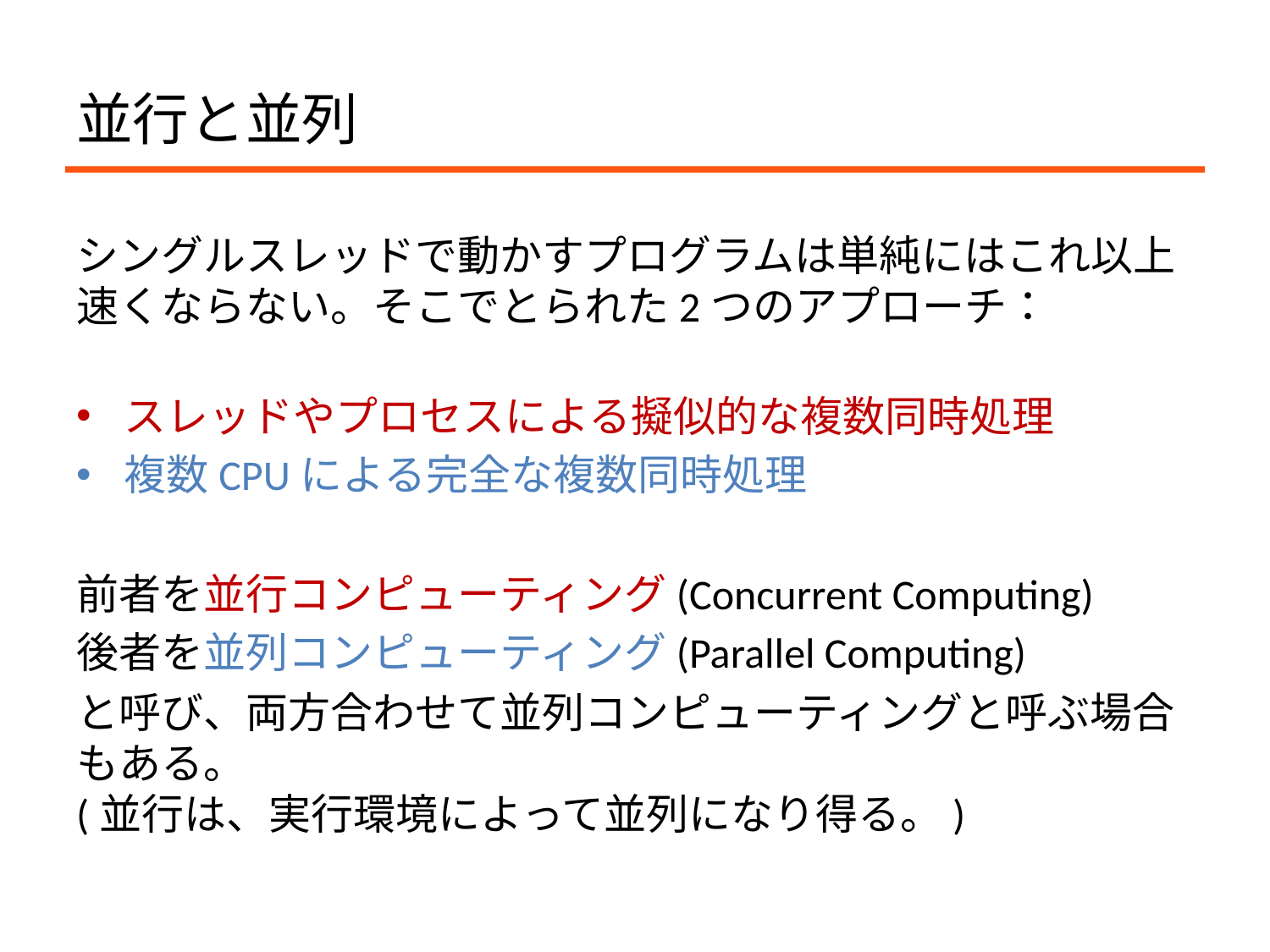

# 並行と並列
シングルスレッドで動かすプログラムは単純にはこれ以上速くならない。そこでとられた2つのアプローチ：
スレッドやプロセスによる擬似的な複数同時処理
複数CPUによる完全な複数同時処理

前者を並行コンピューティング(Concurrent Computing)
後者を並列コンピューティング(Parallel Computing)
と呼び、両方合わせて並列コンピューティングと呼ぶ場合もある。
(並行は、実行環境によって並列になり得る。)